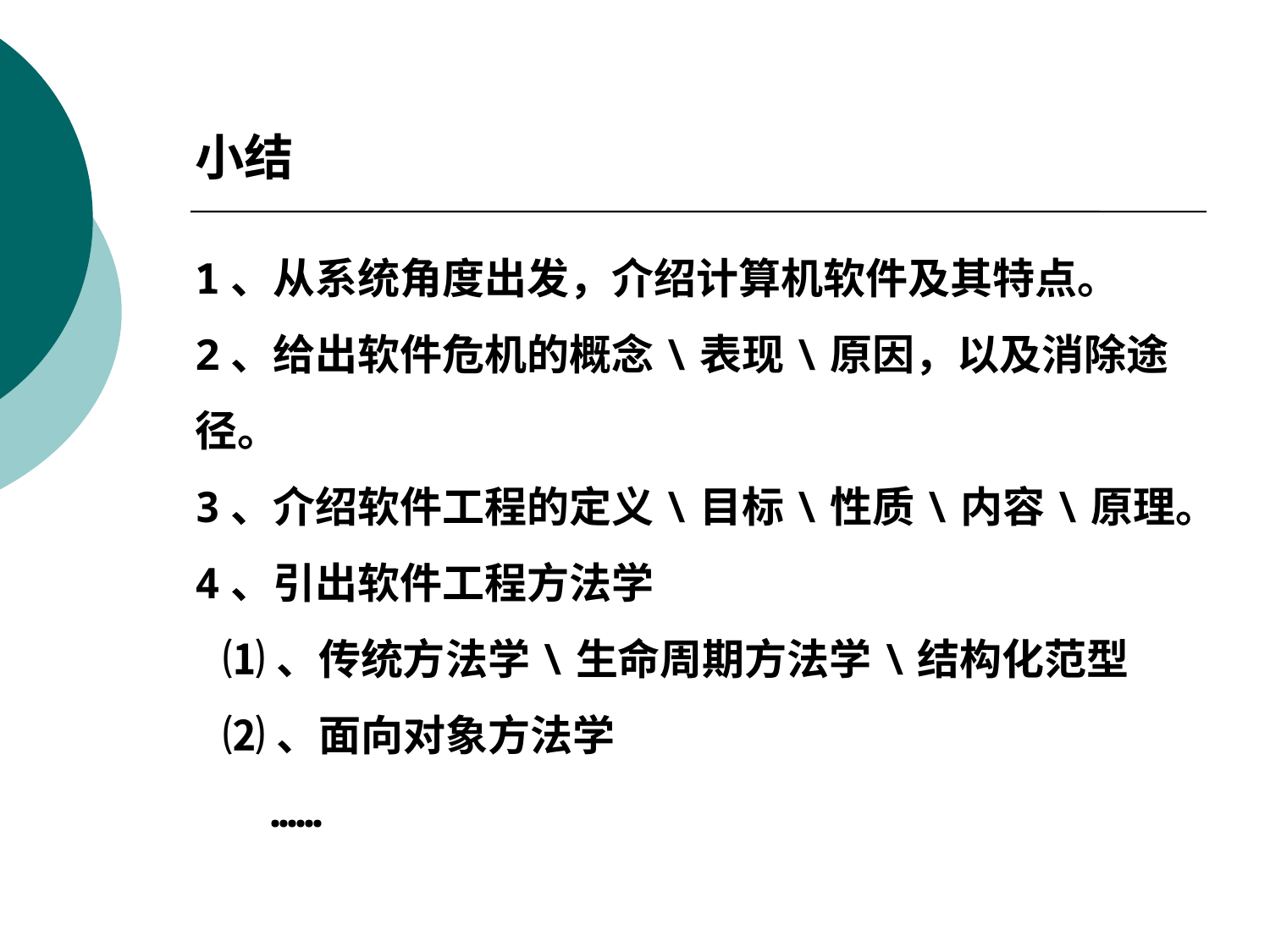

小结
1、从系统角度出发，介绍计算机软件及其特点。
2、给出软件危机的概念\表现\原因，以及消除途径。
3、介绍软件工程的定义\目标\性质\内容\原理。
4、引出软件工程方法学
   ⑴、传统方法学\生命周期方法学\结构化范型
   ⑵、面向对象方法学
   ……